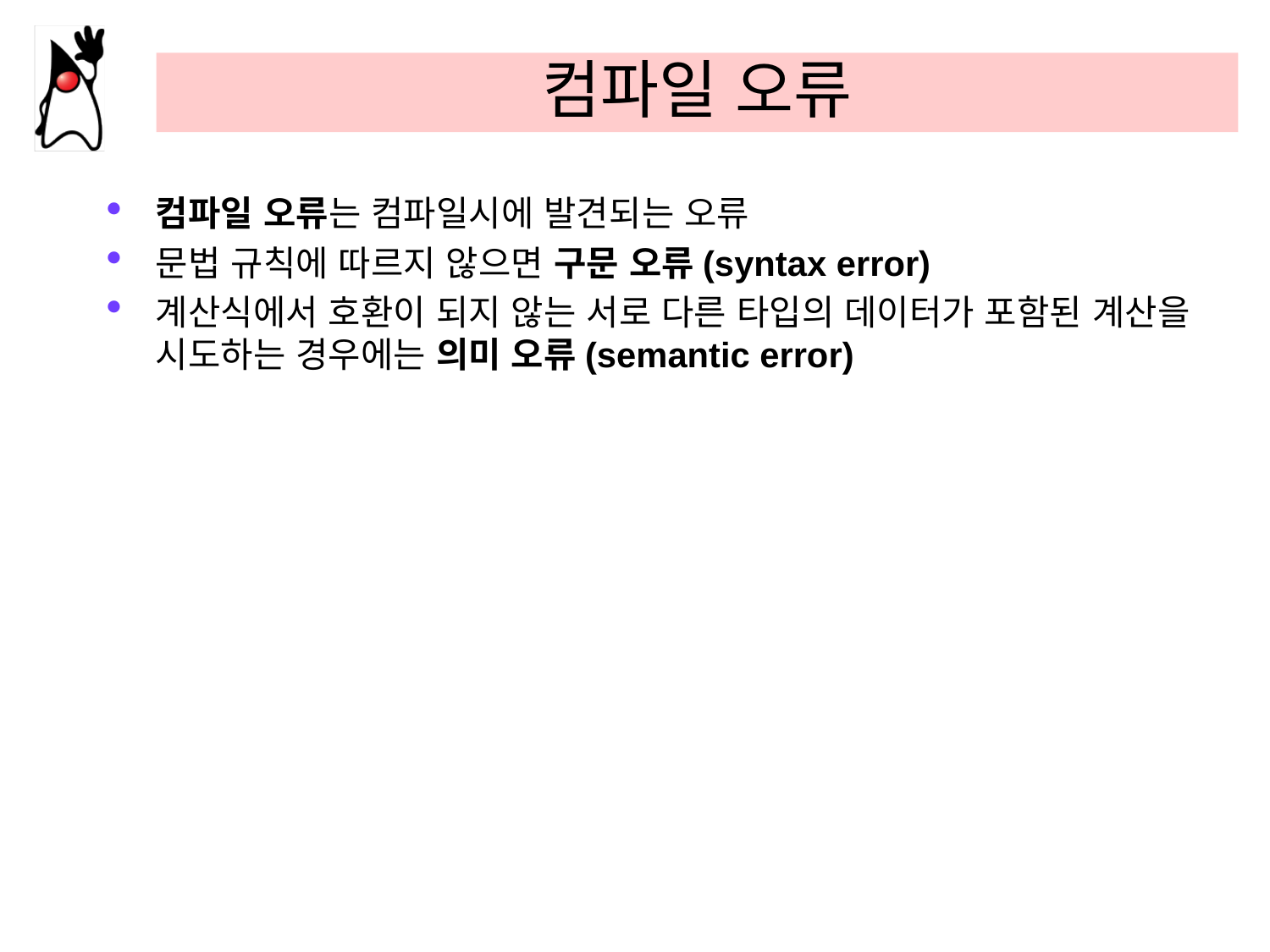

# 컴파일 오류
컴파일 오류는 컴파일시에 발견되는 오류
문법 규칙에 따르지 않으면 구문 오류(syntax error)
계산식에서 호환이 되지 않는 서로 다른 타입의 데이터가 포함된 계산을 시도하는 경우에는 의미 오류(semantic error)